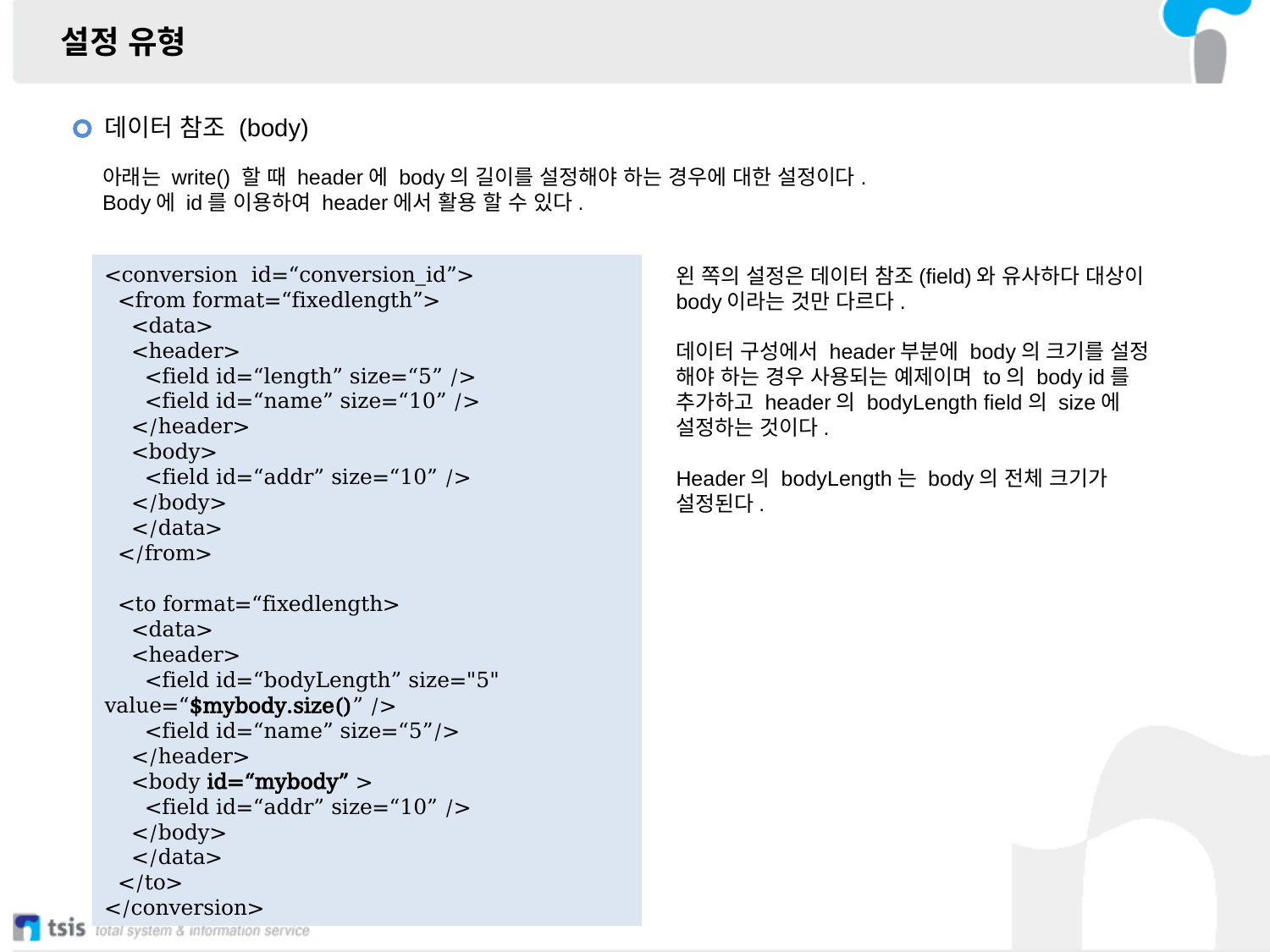

설정 유형
데이터 참조 (body)

아래는 write() 할 때 header에 body의 길이를 설정해야 하는 경우에 대한 설정이다.
Body에 id를 이용하여 header에서 활용 할 수 있다.
<conversion  id=“conversion_id”>
  <from format=“fixedlength”>
    <data>
    <header>
      <field id=“length” size=“5” />
      <field id=“name” size=“10” />
    </header>
    <body>
      <field id=“addr” size=“10” />
    </body>
    </data>
  </from>

  <to format=“fixedlength>
    <data>
    <header>
      <field id=“bodyLength” size="5" value=“$mybody.size()” />
      <field id=“name” size=“5”/>
    </header>
    <body id=“mybody” >
      <field id=“addr” size=“10” />
    </body>
    </data>
  </to>
</conversion>
왼 쪽의 설정은 데이터 참조(field)와 유사하다 대상이 body이라는 것만 다르다.

데이터 구성에서 header부분에 body의 크기를 설정 해야 하는 경우 사용되는 예제이며 to의 body id를 추가하고 header의 bodyLength field의 size에 설정하는 것이다.

Header의 bodyLength는 body의 전체 크기가 설정된다.